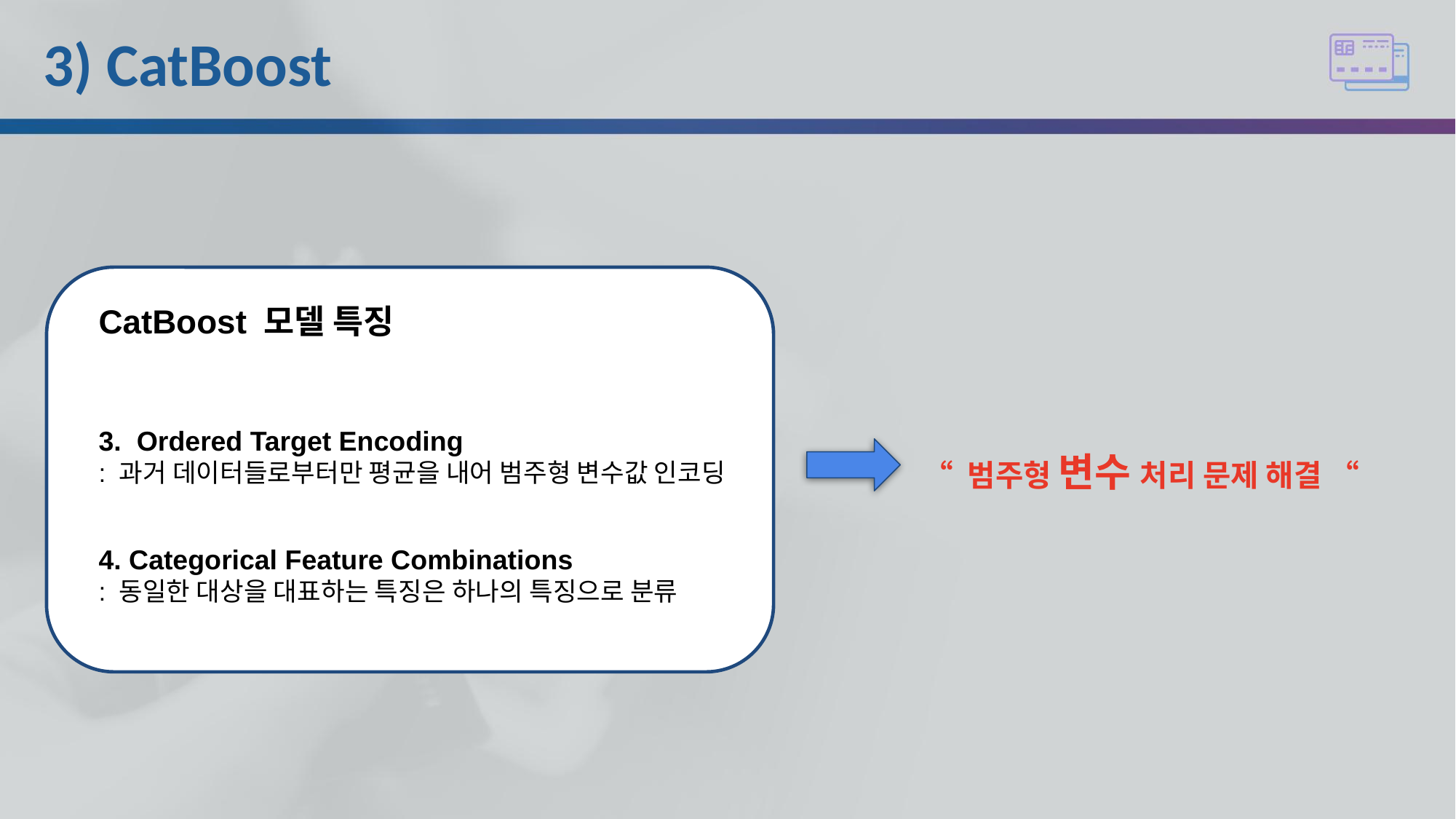

# 3) CatBoost

CatBoost 모델 특징

3.  Ordered Target Encoding
: 과거 데이터들로부터만 평균을 내어 범주형 변수값 인코딩

4. Categorical Feature Combinations
: 동일한 대상을 대표하는 특징은 하나의 특징으로 분류
“ 범주형 변수 처리 문제 해결 “